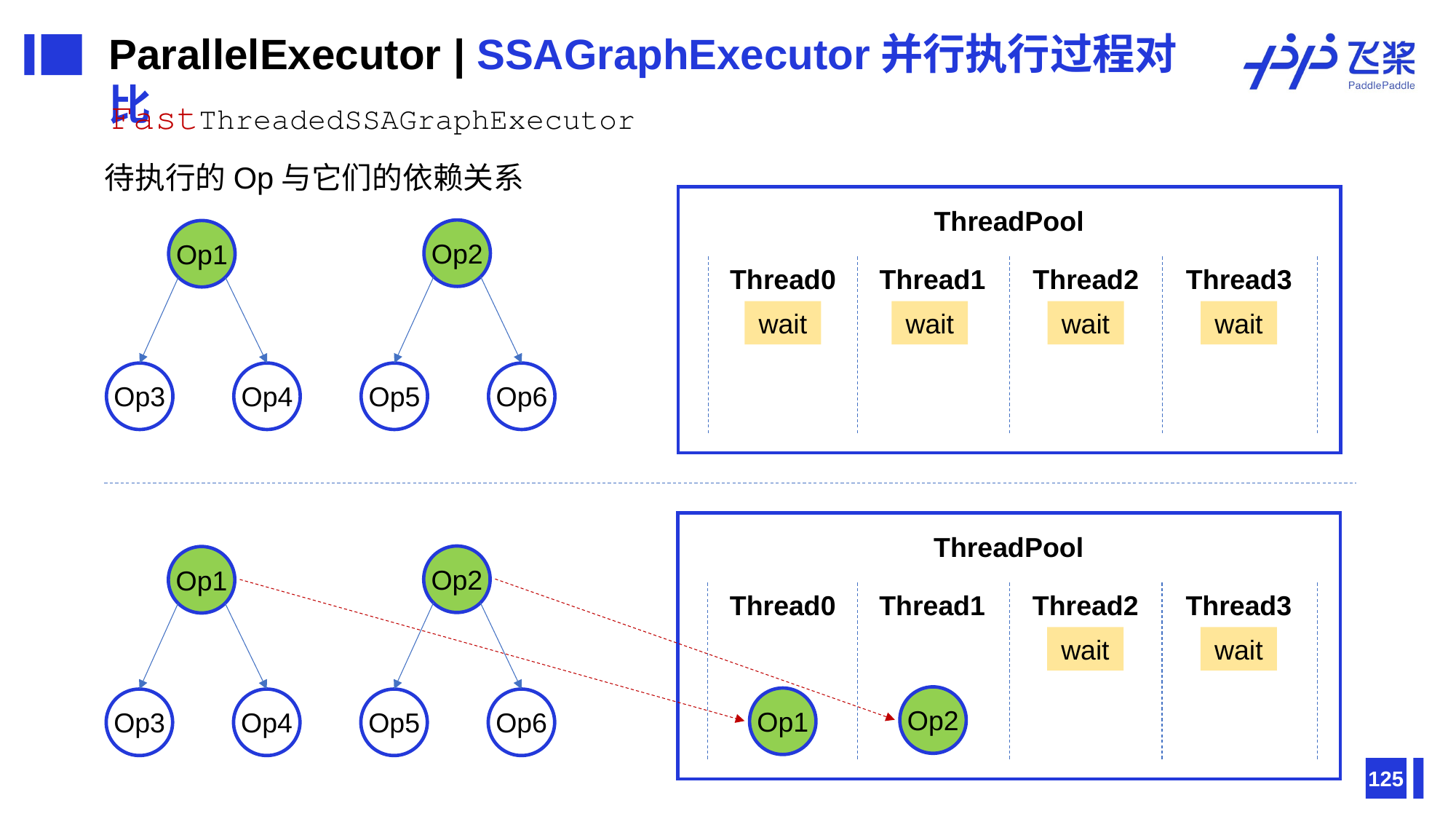

ParallelExecutor | SSAGraphExecutor并行执行过程对比
FastThreadedSSAGraphExecutor
待执行的Op与它们的依赖关系

ThreadPool
Thread0
Thread1
Thread2
Thread3
wait
wait
wait
wait

Op2

Op1

Op3

Op4

Op5

Op6

ThreadPool
Thread0
Thread1
Thread2
Thread3
wait
wait

Op2

Op1

Op2

Op1

Op3

Op4

Op5

Op6
125